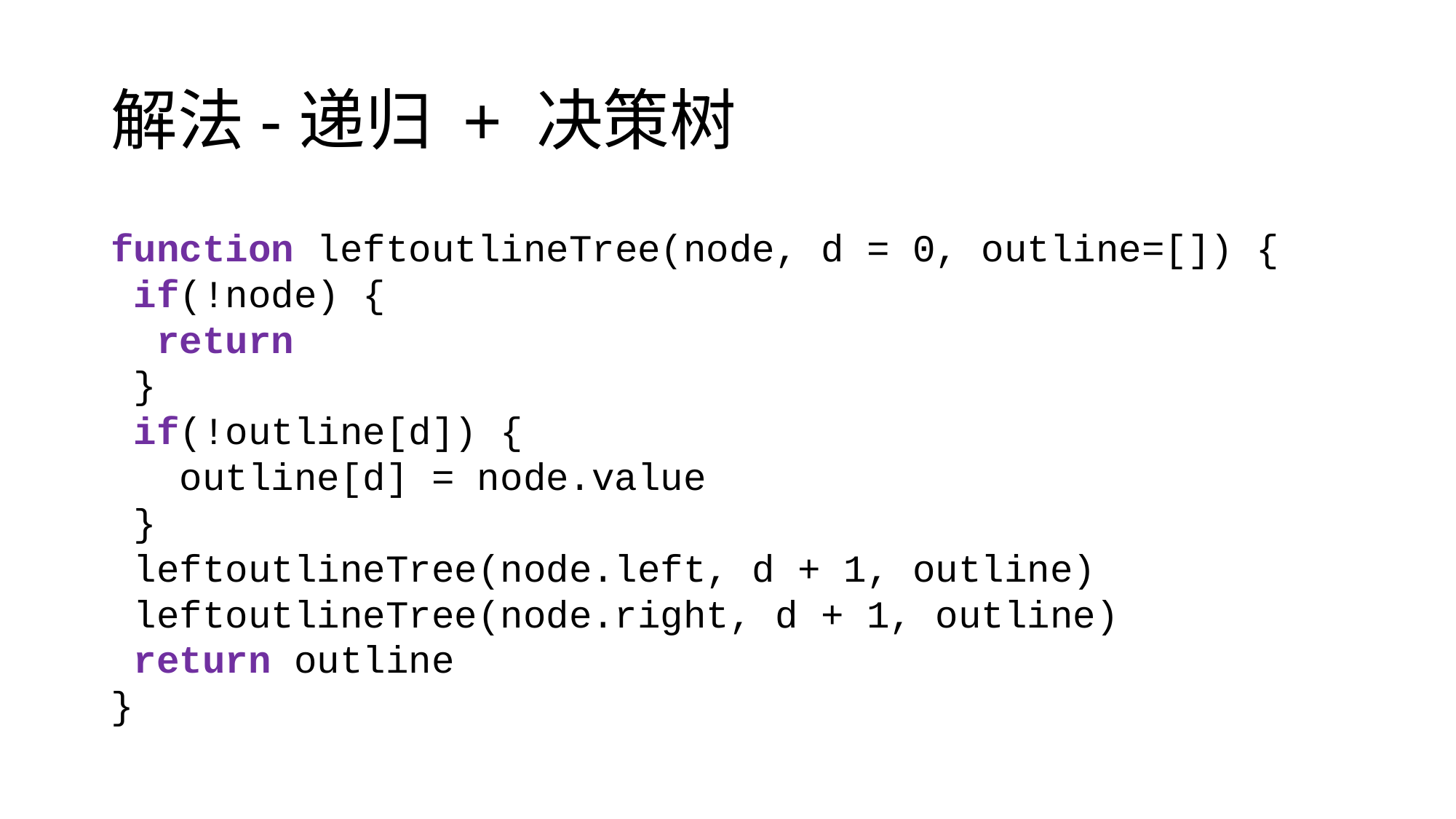

# 解法-递归 + 决策树
function leftoutlineTree(node, d = 0, outline=[]) {
 if(!node) {
  return
 }
 if(!outline[d]) {
   outline[d] = node.value
 }
 leftoutlineTree(node.left, d + 1, outline)
 leftoutlineTree(node.right, d + 1, outline)
 return outline
}